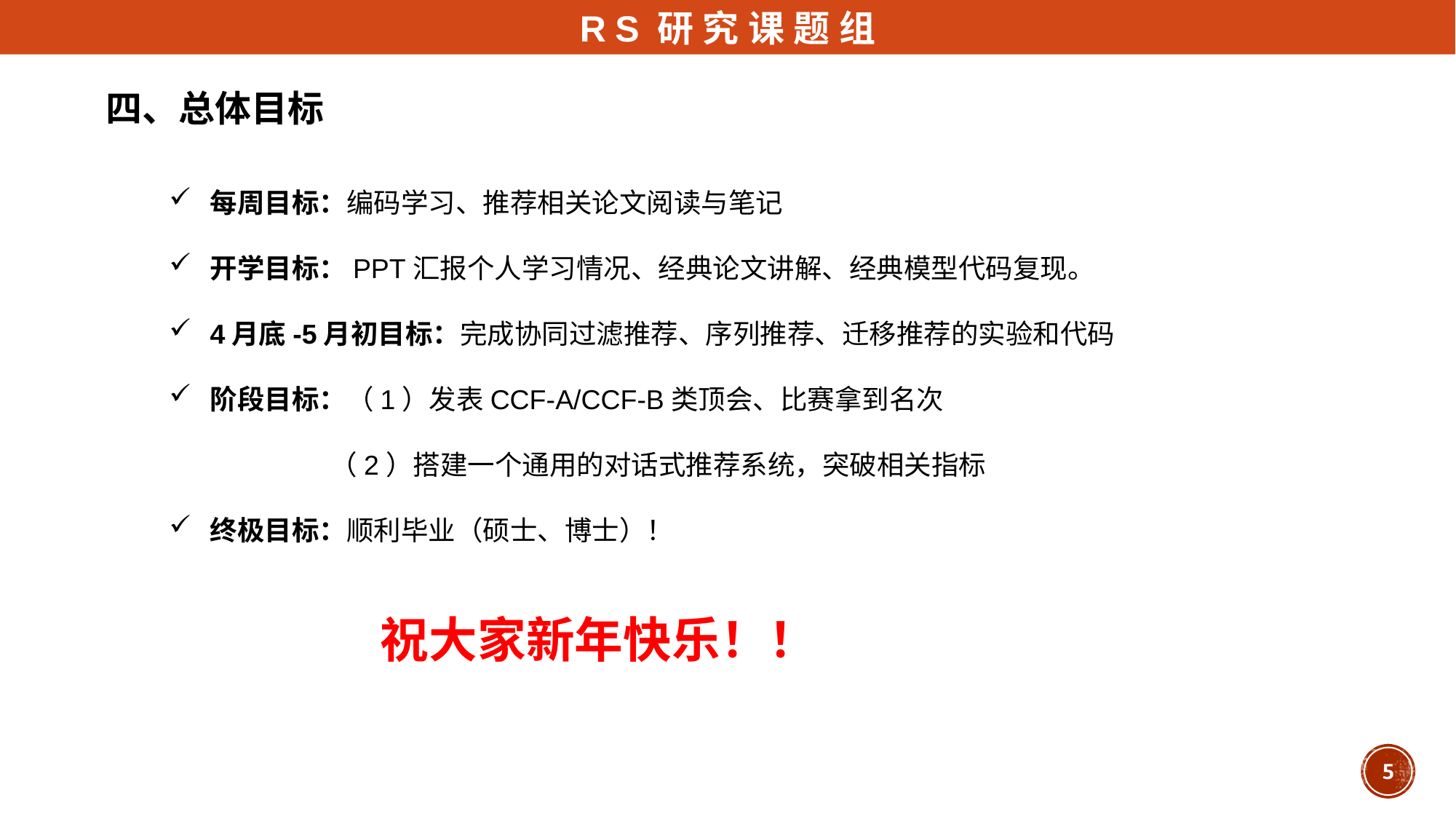

RS研究课题组
四、总体目标
每周目标：编码学习、推荐相关论文阅读与笔记
开学目标：PPT汇报个人学习情况、经典论文讲解、经典模型代码复现。
4月底-5月初目标：完成协同过滤推荐、序列推荐、迁移推荐的实验和代码
阶段目标：（1）发表CCF-A/CCF-B类顶会、比赛拿到名次
                         （2）搭建一个通用的对话式推荐系统，突破相关指标
终极目标：顺利毕业（硕士、博士）！
祝大家新年快乐！！
5